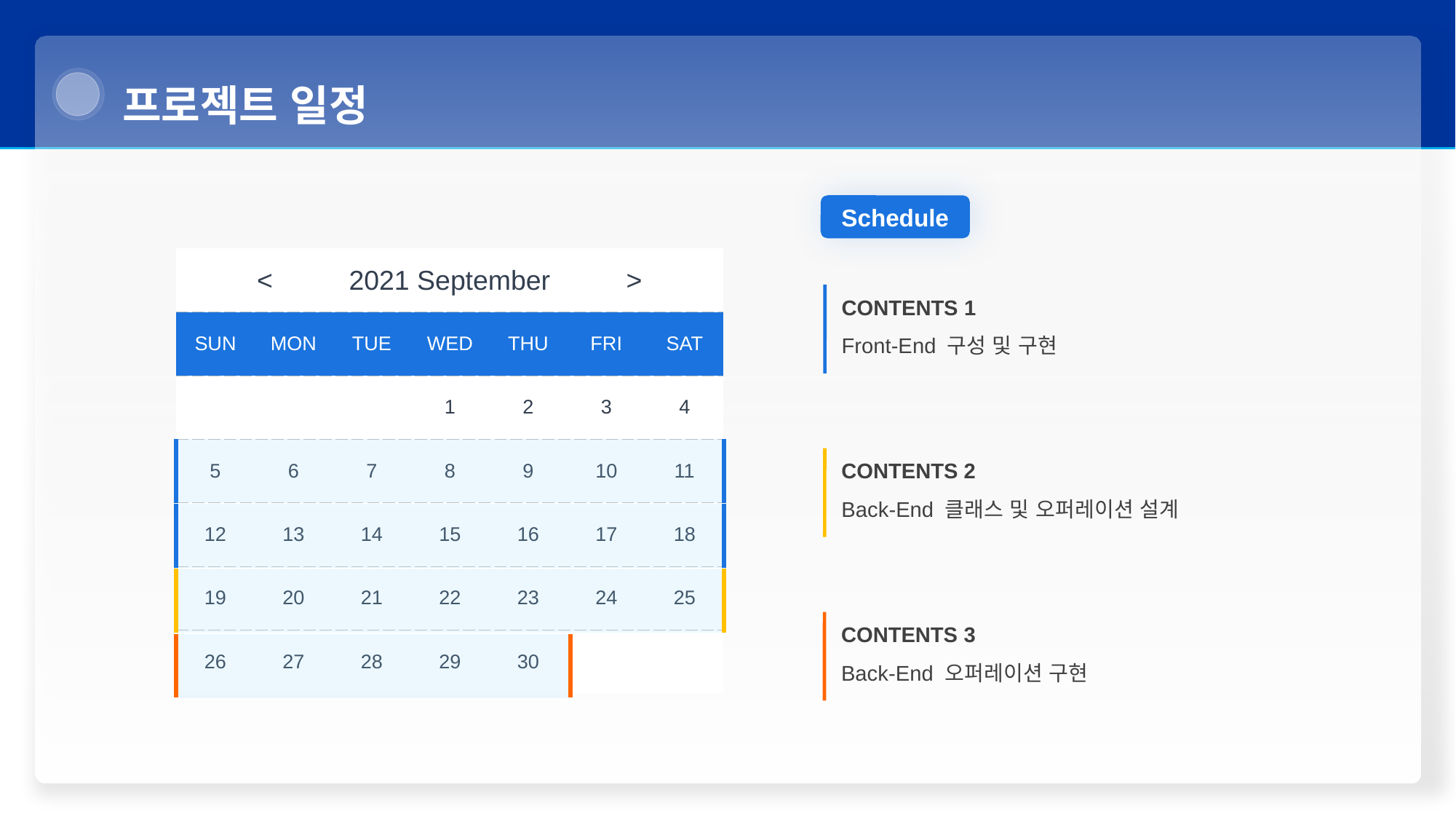

프로젝트 일정

Schedule
| < 2021 September > |  |  |  |  |  |  |
| --- | --- | --- | --- | --- | --- | --- |
| SUN | MON | TUE | WED | THU | FRI | SAT |
|  |  |  | 1 | 2 | 3 | 4 |
| 5 | 6 | 7 | 8 | 9 | 10 | 11 |
| 12 | 13 | 14 | 15 | 16 | 17 | 18 |
| 19 | 20 | 21 | 22 | 23 | 24 | 25 |
| 26 | 27 | 28 | 29 | 30 |  |  |
CONTENTS 1
Front-End 구성 및 구현

|  |
| --- |
CONTENTS 2
Back-End 클래스 및 오퍼레이션 설계
|  |
| --- |
|  |
| --- |
CONTENTS 3
Back-End 오퍼레이션 구현
|  |
| --- |